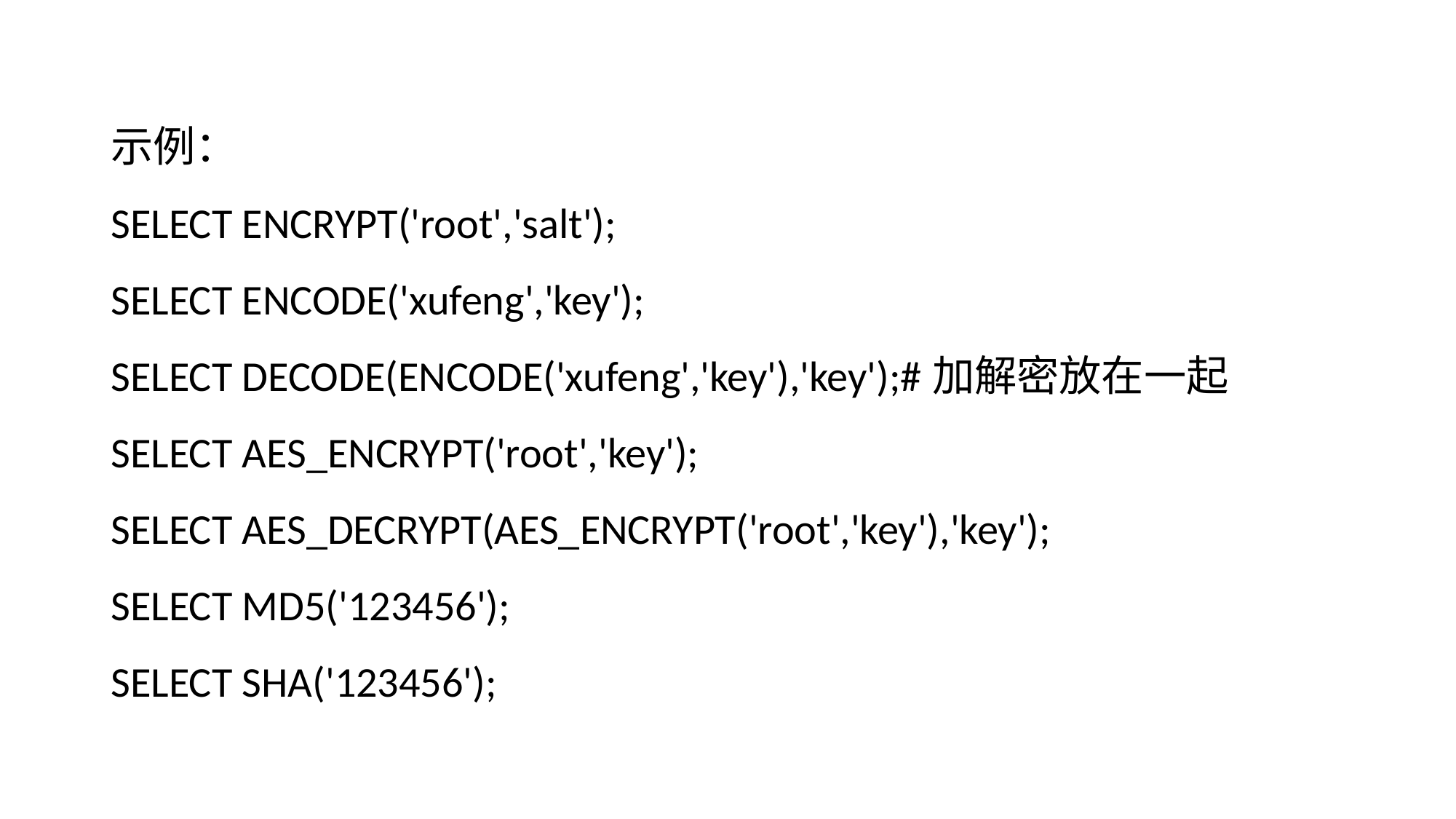

示例：
SELECT ENCRYPT('root','salt');
SELECT ENCODE('xufeng','key');
SELECT DECODE(ENCODE('xufeng','key'),'key');#加解密放在一起
SELECT AES_ENCRYPT('root','key');
SELECT AES_DECRYPT(AES_ENCRYPT('root','key'),'key');
SELECT MD5('123456');
SELECT SHA('123456');